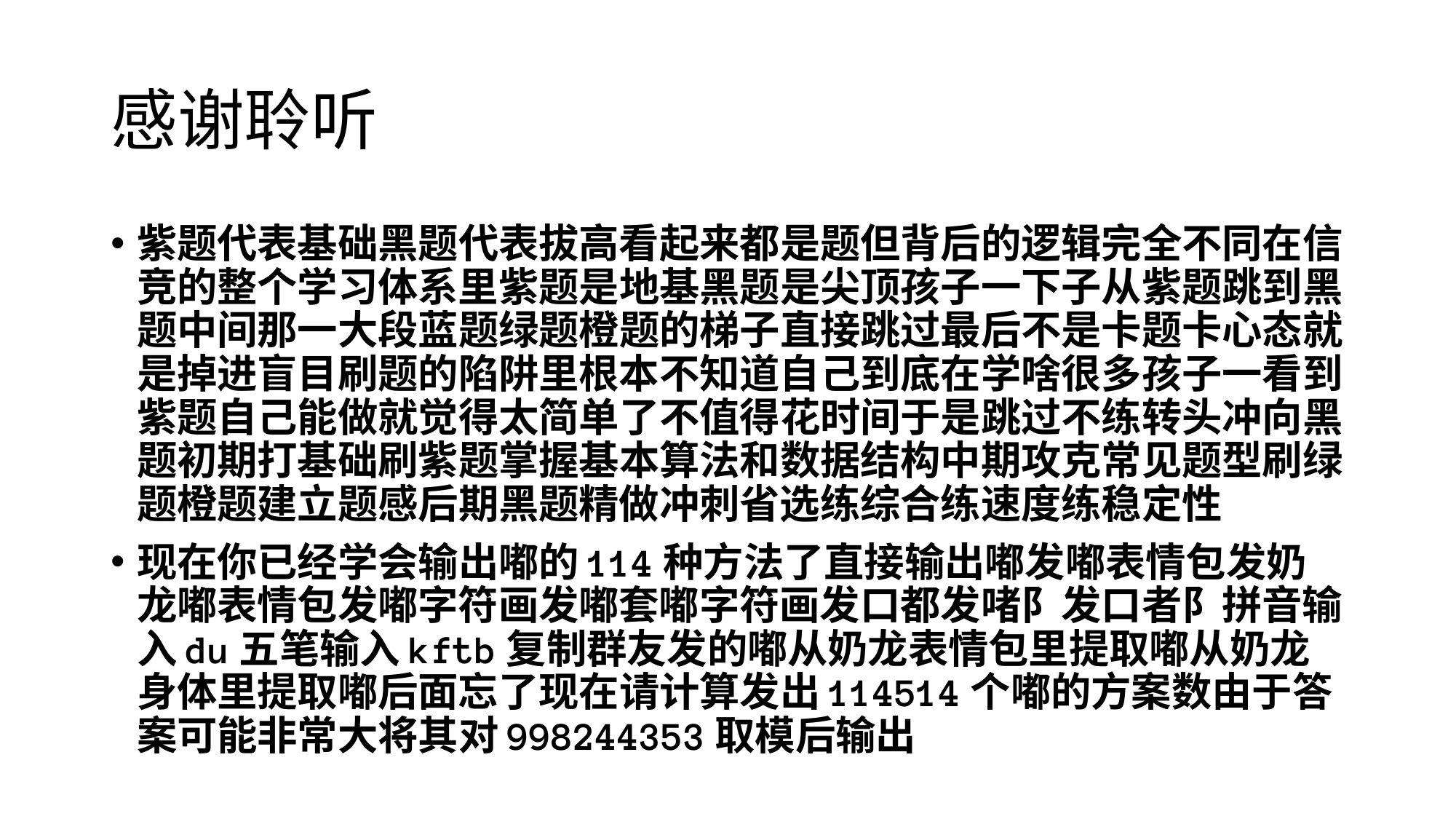

# 感谢聆听
紫题代表基础黑题代表拔高看起来都是题但背后的逻辑完全不同在信竞的整个学习体系里紫题是地基黑题是尖顶孩子一下子从紫题跳到黑题中间那一大段蓝题绿题橙题的梯子直接跳过最后不是卡题卡心态就是掉进盲目刷题的陷阱里根本不知道自己到底在学啥很多孩子一看到紫题自己能做就觉得太简单了不值得花时间于是跳过不练转头冲向黑题初期打基础刷紫题掌握基本算法和数据结构中期攻克常见题型刷绿题橙题建立题感后期黑题精做冲刺省选练综合练速度练稳定性
现在你已经学会输出嘟的114种方法了直接输出嘟发嘟表情包发奶龙嘟表情包发嘟字符画发嘟套嘟字符画发口都发啫阝发口者阝拼音输入du五笔输入kftb复制群友发的嘟从奶龙表情包里提取嘟从奶龙身体里提取嘟后面忘了现在请计算发出114514个嘟的方案数由于答案可能非常大将其对998244353取模后输出